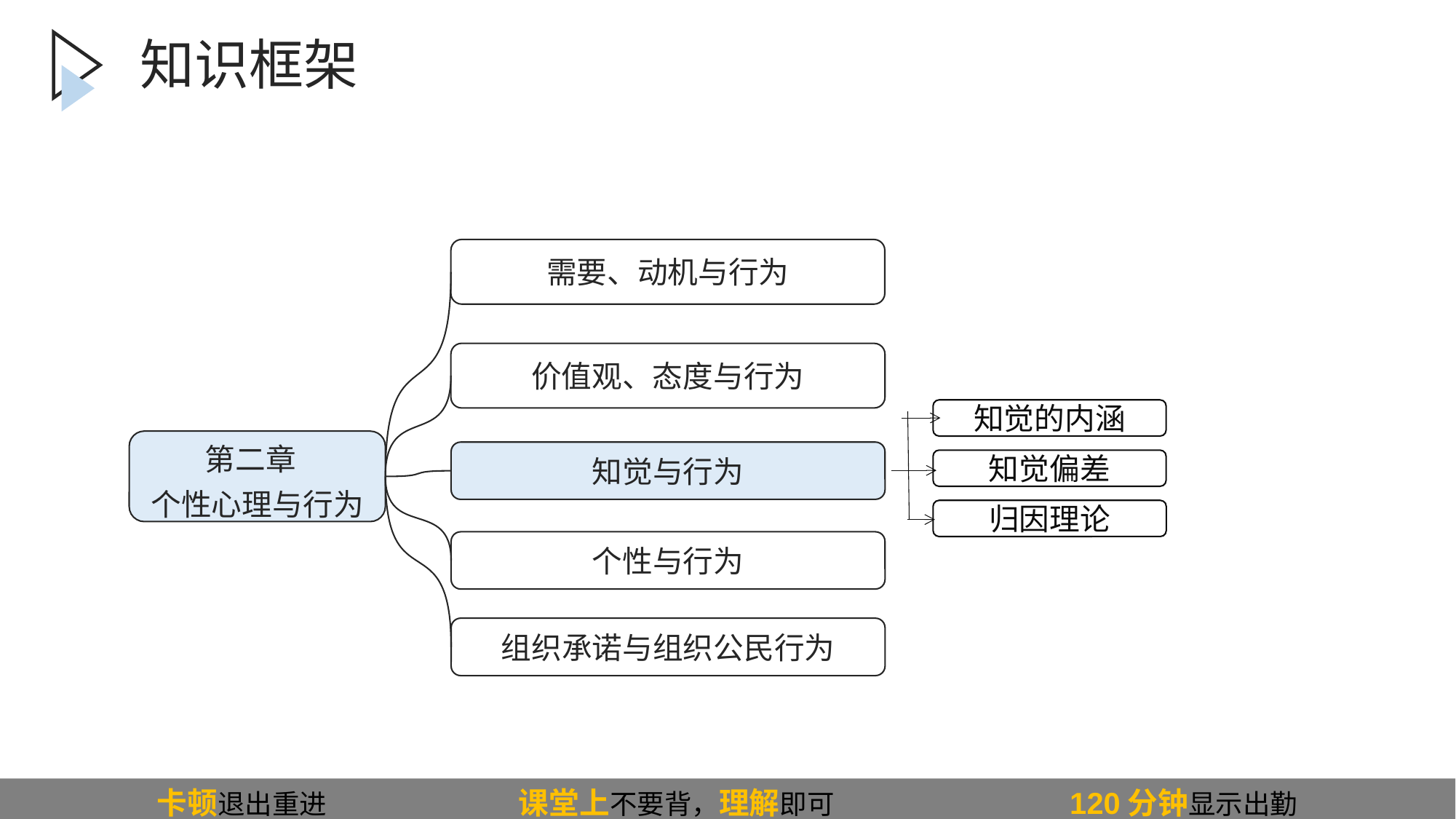

知识框架
需要、动机与行为
价值观、态度与行为
第二章
个性心理与行为
组织承诺与组织公民行为
知觉与行为
个性与行为
知觉的内涵
知觉偏差

归因理论